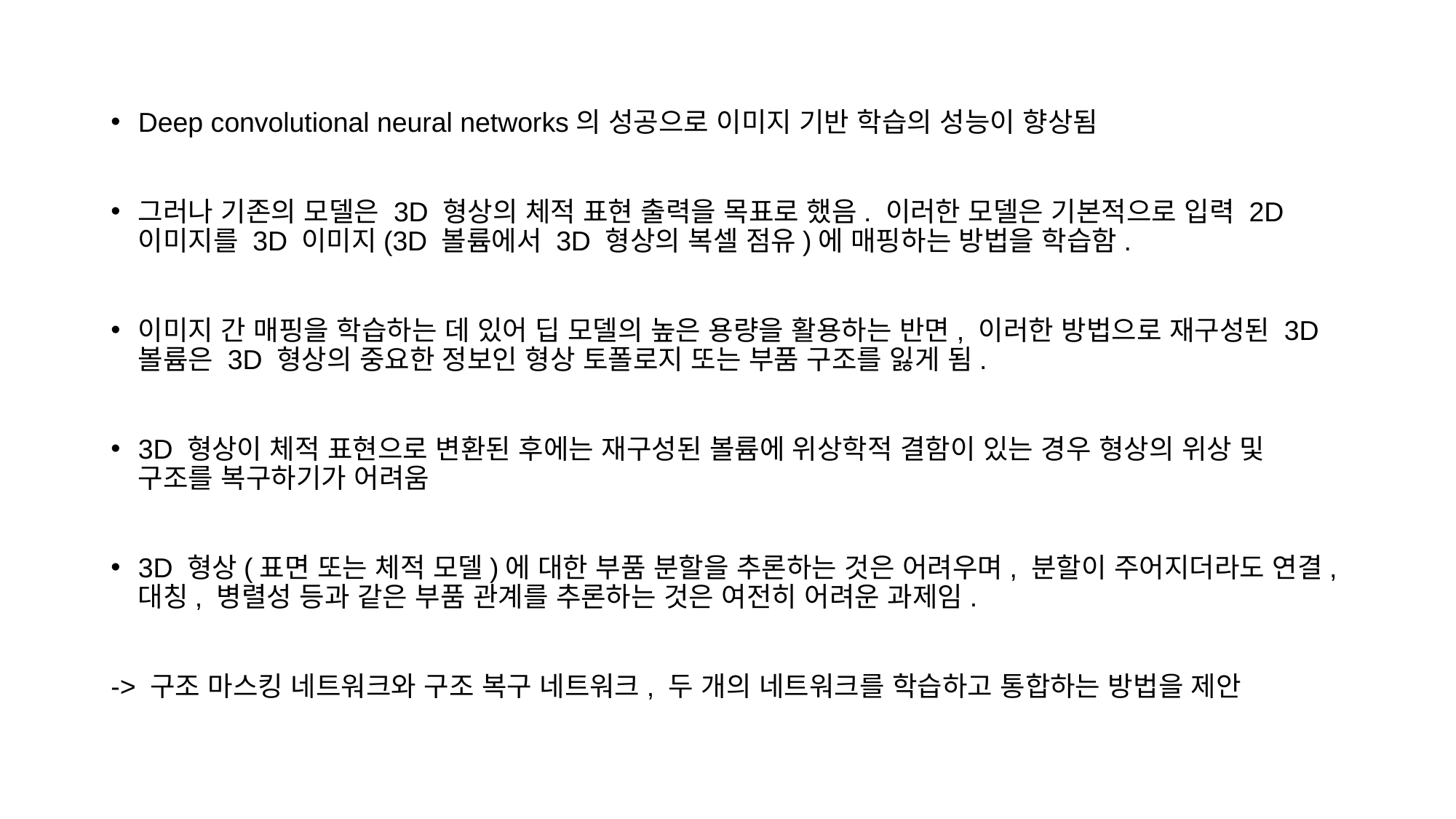

Deep convolutional neural networks의 성공으로 이미지 기반 학습의 성능이 향상됨

그러나 기존의 모델은 3D 형상의 체적 표현 출력을 목표로 했음. 이러한 모델은 기본적으로 입력 2D 이미지를 3D 이미지(3D 볼륨에서 3D 형상의 복셀 점유)에 매핑하는 방법을 학습함.

이미지 간 매핑을 학습하는 데 있어 딥 모델의 높은 용량을 활용하는 반면, 이러한 방법으로 재구성된 3D 볼륨은 3D 형상의 중요한 정보인 형상 토폴로지 또는 부품 구조를 잃게 됨.

3D 형상이 체적 표현으로 변환된 후에는 재구성된 볼륨에 위상학적 결함이 있는 경우 형상의 위상 및 구조를 복구하기가 어려움

3D 형상(표면 또는 체적 모델)에 대한 부품 분할을 추론하는 것은 어려우며, 분할이 주어지더라도 연결, 대칭, 병렬성 등과 같은 부품 관계를 추론하는 것은 여전히 어려운 과제임.

-> 구조 마스킹 네트워크와 구조 복구 네트워크, 두 개의 네트워크를 학습하고 통합하는 방법을 제안